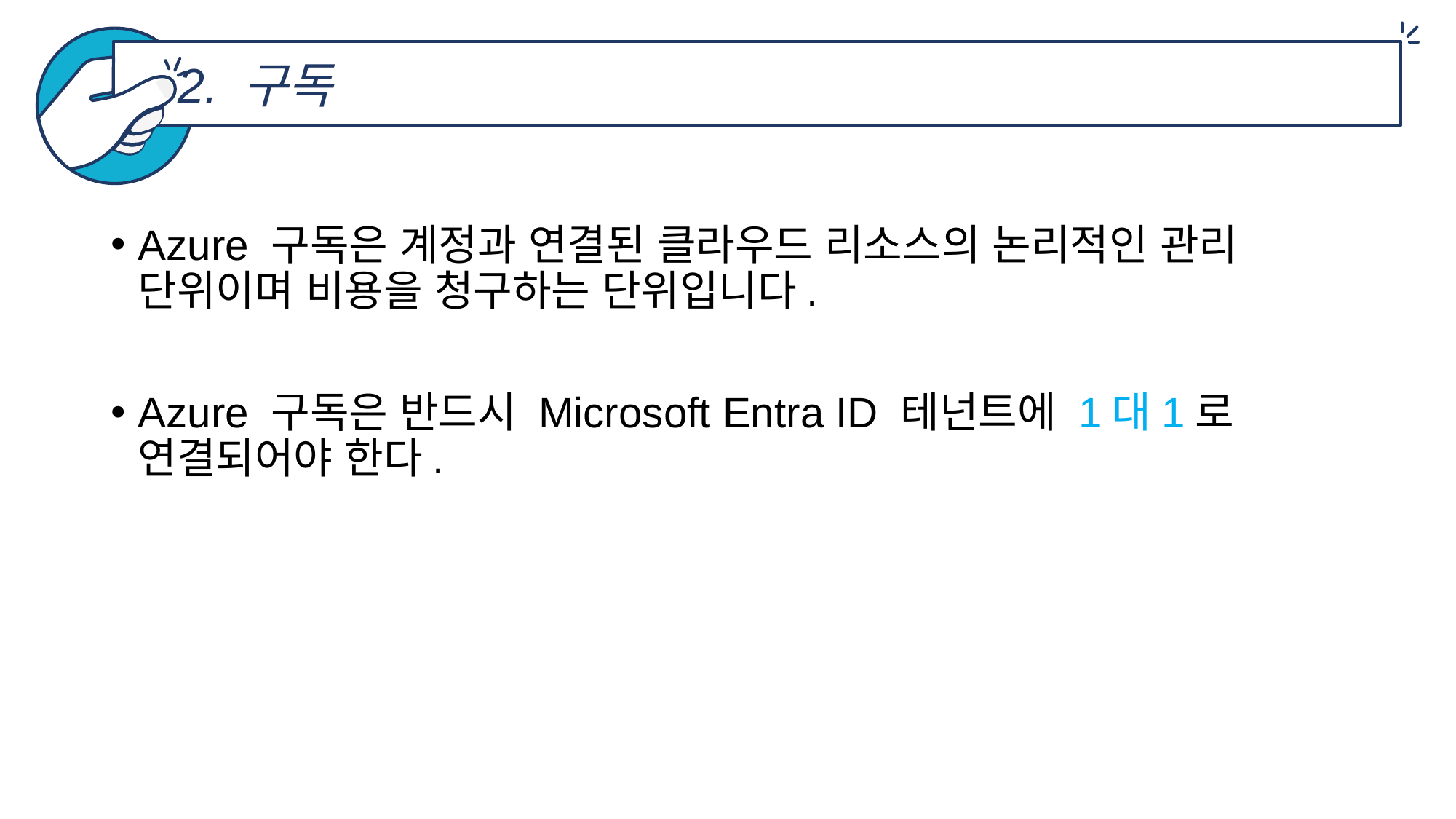

2. 구독

Azure 구독은 계정과 연결된 클라우드 리소스의 논리적인 관리 단위이며 비용을 청구하는 단위입니다.

Azure 구독은 반드시 Microsoft Entra ID 테넌트에 1대1로 연결되어야 한다.